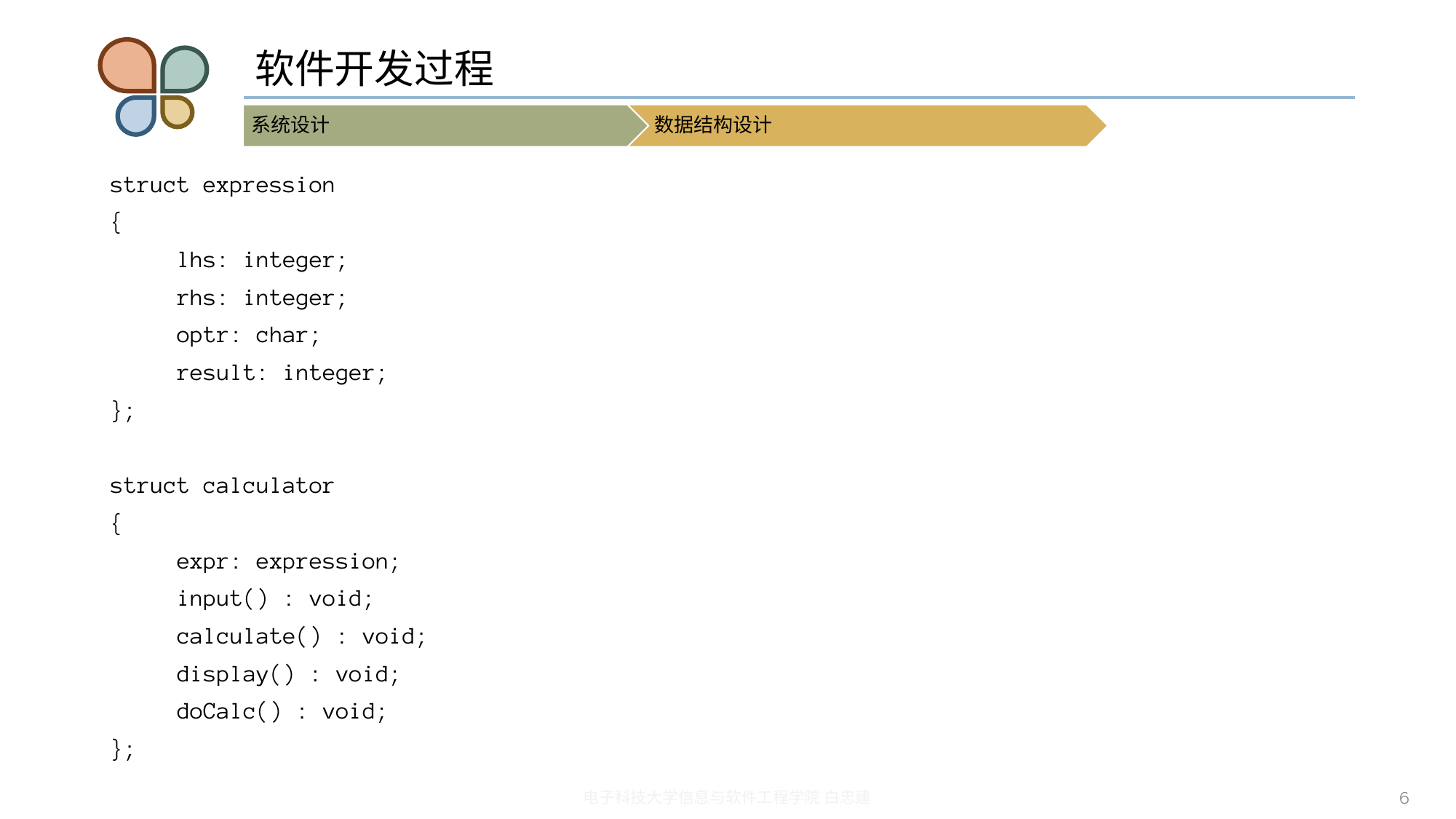

# 软件开发过程
系统设计
数据结构设计
struct expression
{
     lhs: integer;
     rhs: integer;
     optr: char;
     result: integer;
};

struct calculator
{
     expr: expression;
     input() : void;
     calculate() : void;
     display() : void;
     doCalc() : void;
};

6